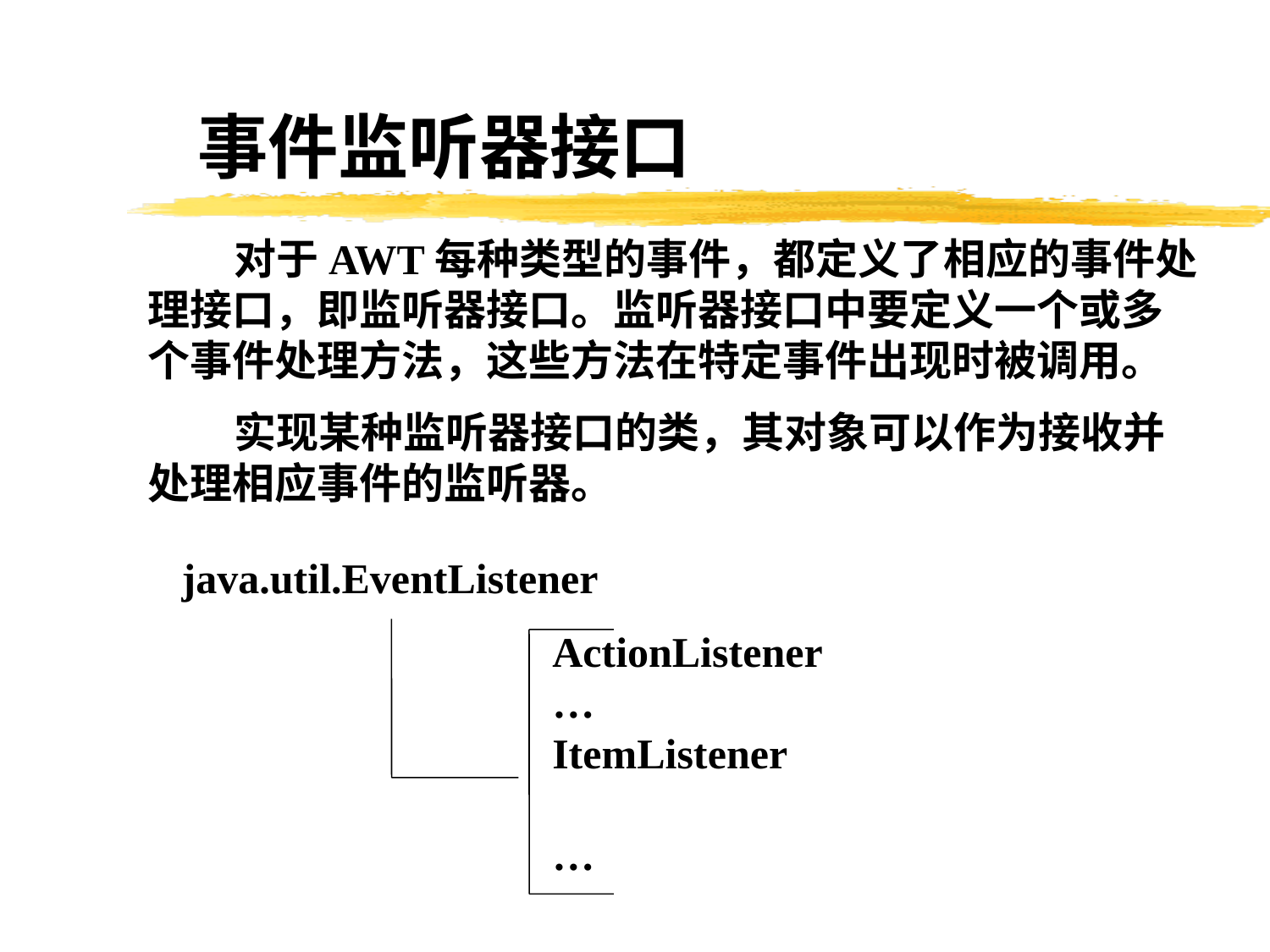

事件监听器接口
        对于AWT每种类型的事件，都定义了相应的事件处理接口，即监听器接口。监听器接口中要定义一个或多个事件处理方法，这些方法在特定事件出现时被调用。
        实现某种监听器接口的类，其对象可以作为接收并处理相应事件的监听器。
  java.util.EventListener

ActionListener
… ItemListener

…

38